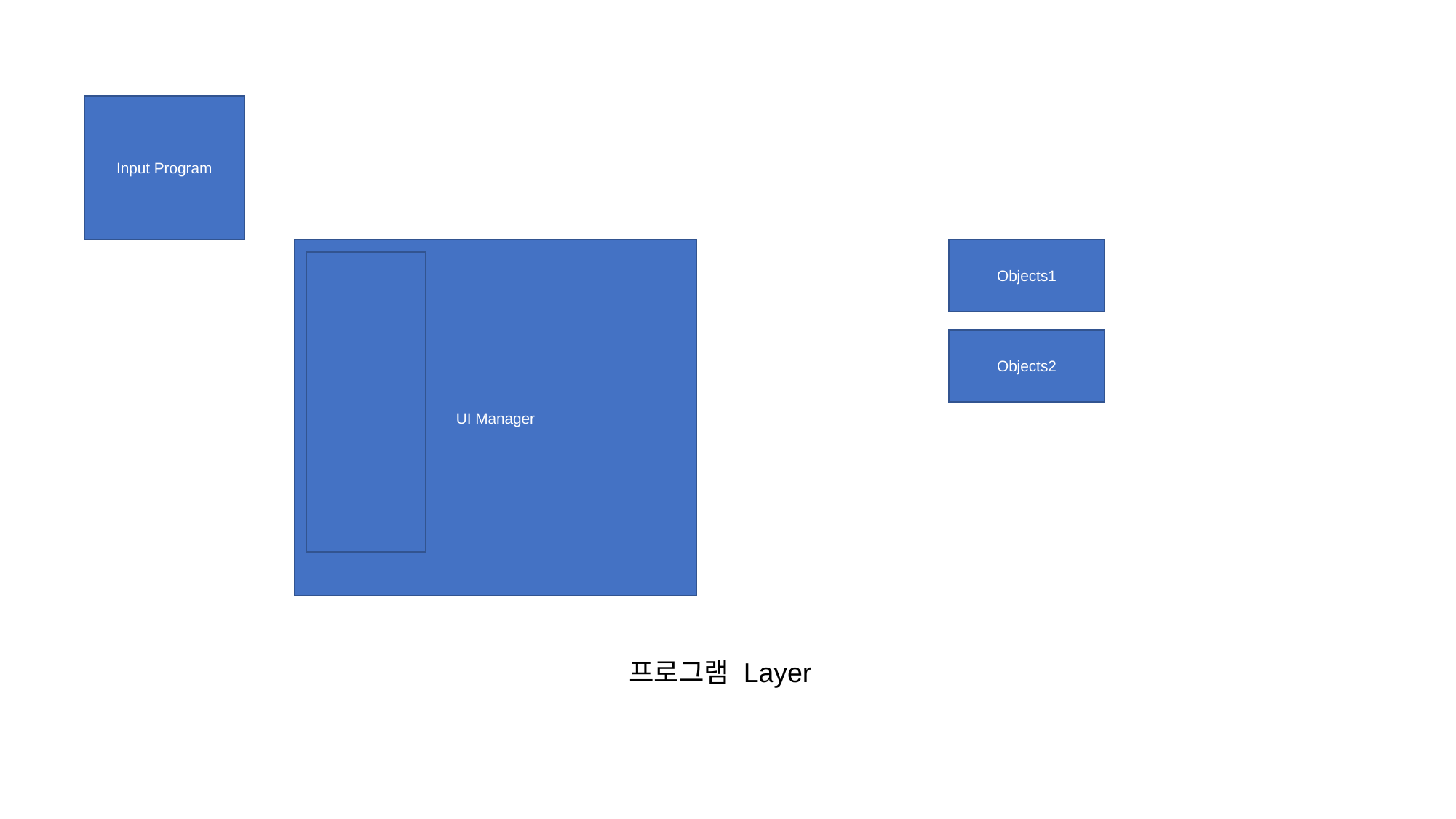

Input Program
UI Manager
Objects1

Objects2
프로그램 Layer